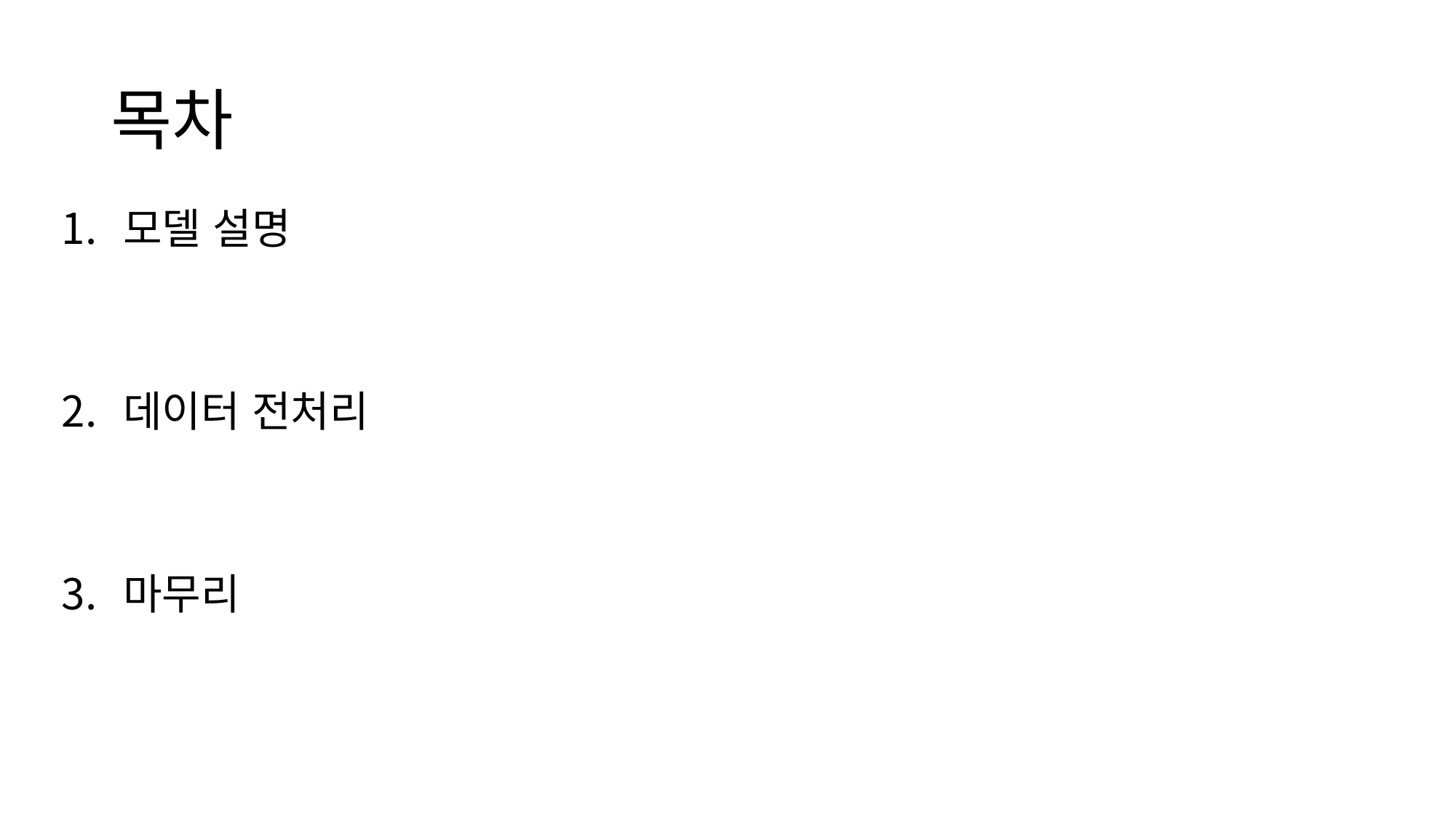

# 목차
모델 설명

데이터 전처리

마무리